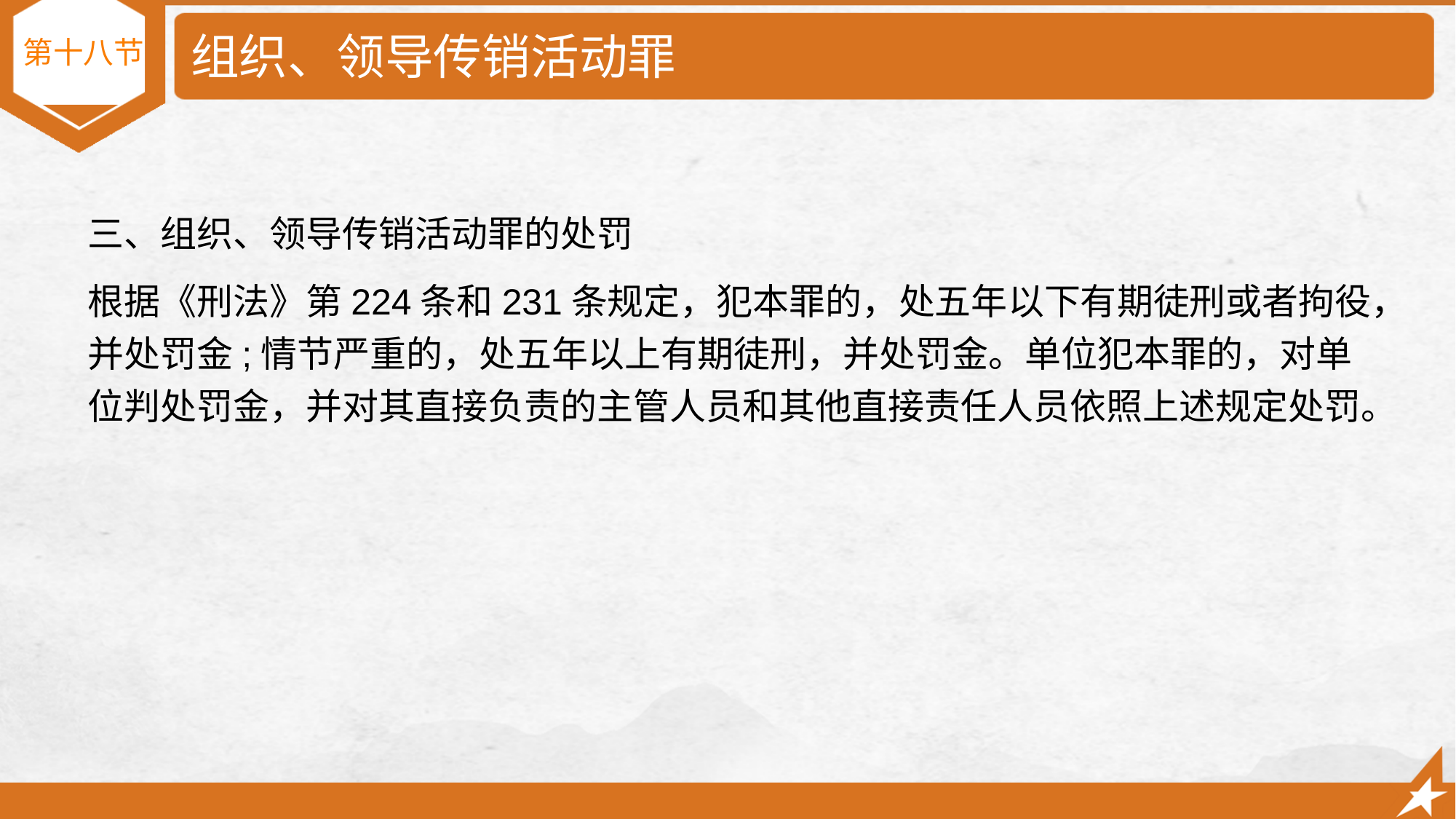

# 组织、领导传销活动罪
 第十八节

三、组织、领导传销活动罪的处罚
根据《刑法》第224条和231条规定，犯本罪的，处五年以下有期徒刑或者拘役，并处罚金;情节严重的，处五年以上有期徒刑，并处罚金。单位犯本罪的，对单位判处罚金，并对其直接负责的主管人员和其他直接责任人员依照上述规定处罚。